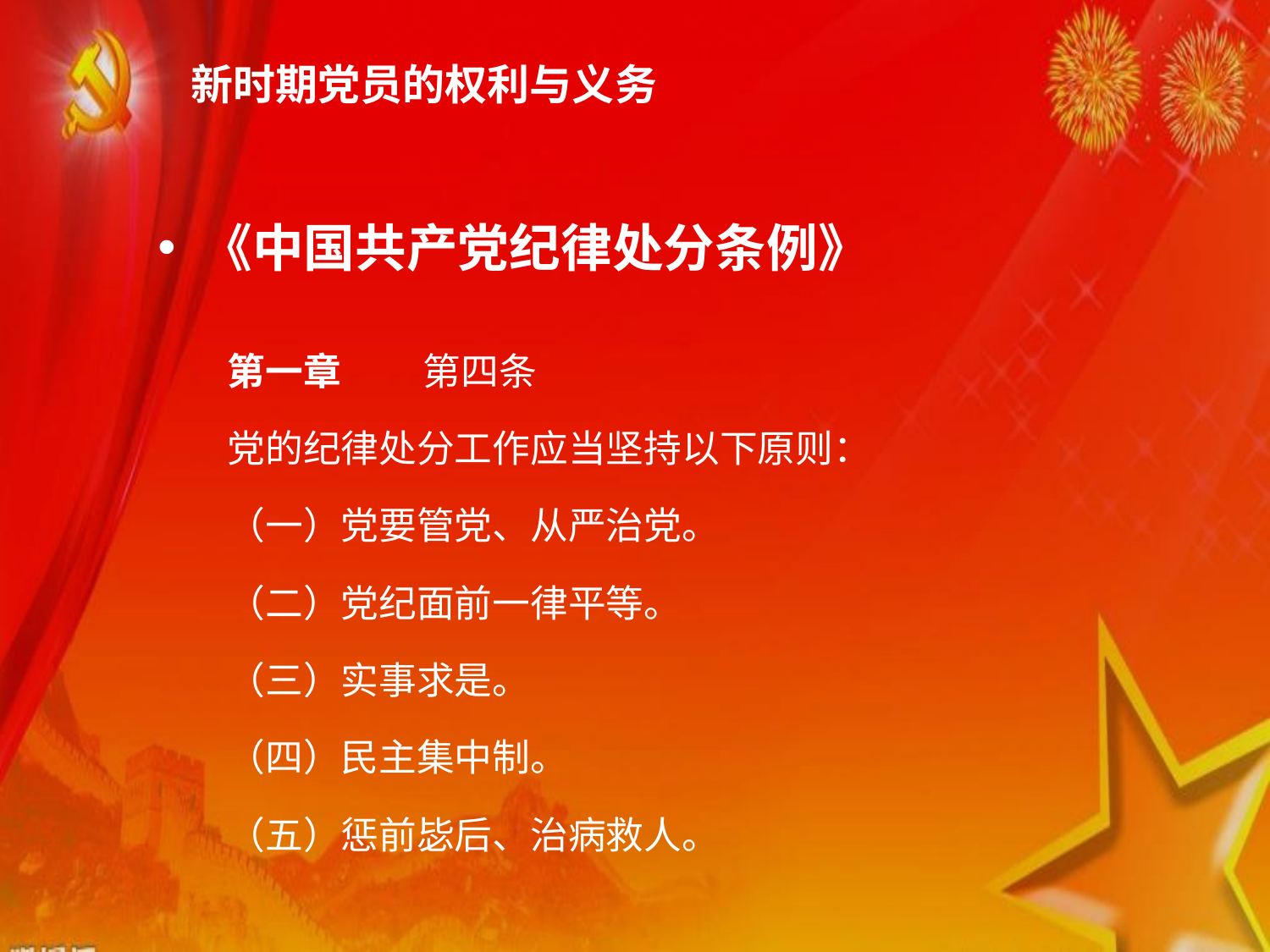

《中国共产党纪律处分条例》
第一章		第四条
党的纪律处分工作应当坚持以下原则：
（一）党要管党、从严治党。
（二）党纪面前一律平等。
（三）实事求是。
（四）民主集中制。
（五）惩前毖后、治病救人。